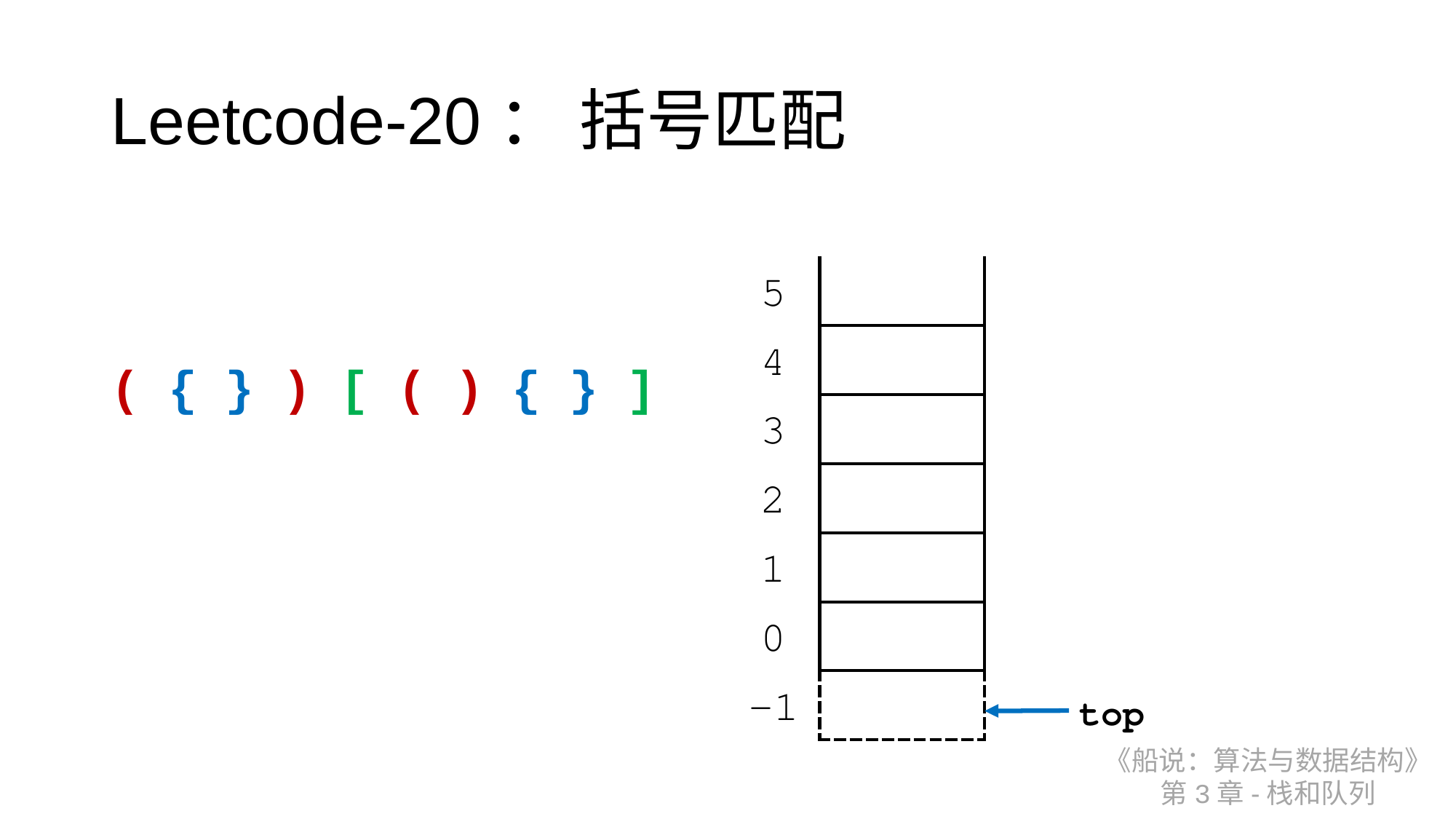

# Leetcode-20： 括号匹配
| 5 |  |
| --- | --- |
| 4 |  |
| 3 |  |
| 2 |  |
| 1 |  |
| 0 |  |
| -1 |  |
| ( | { | } | ) | [ | ( | ) | { | } | ] |
| --- | --- | --- | --- | --- | --- | --- | --- | --- | --- |
top